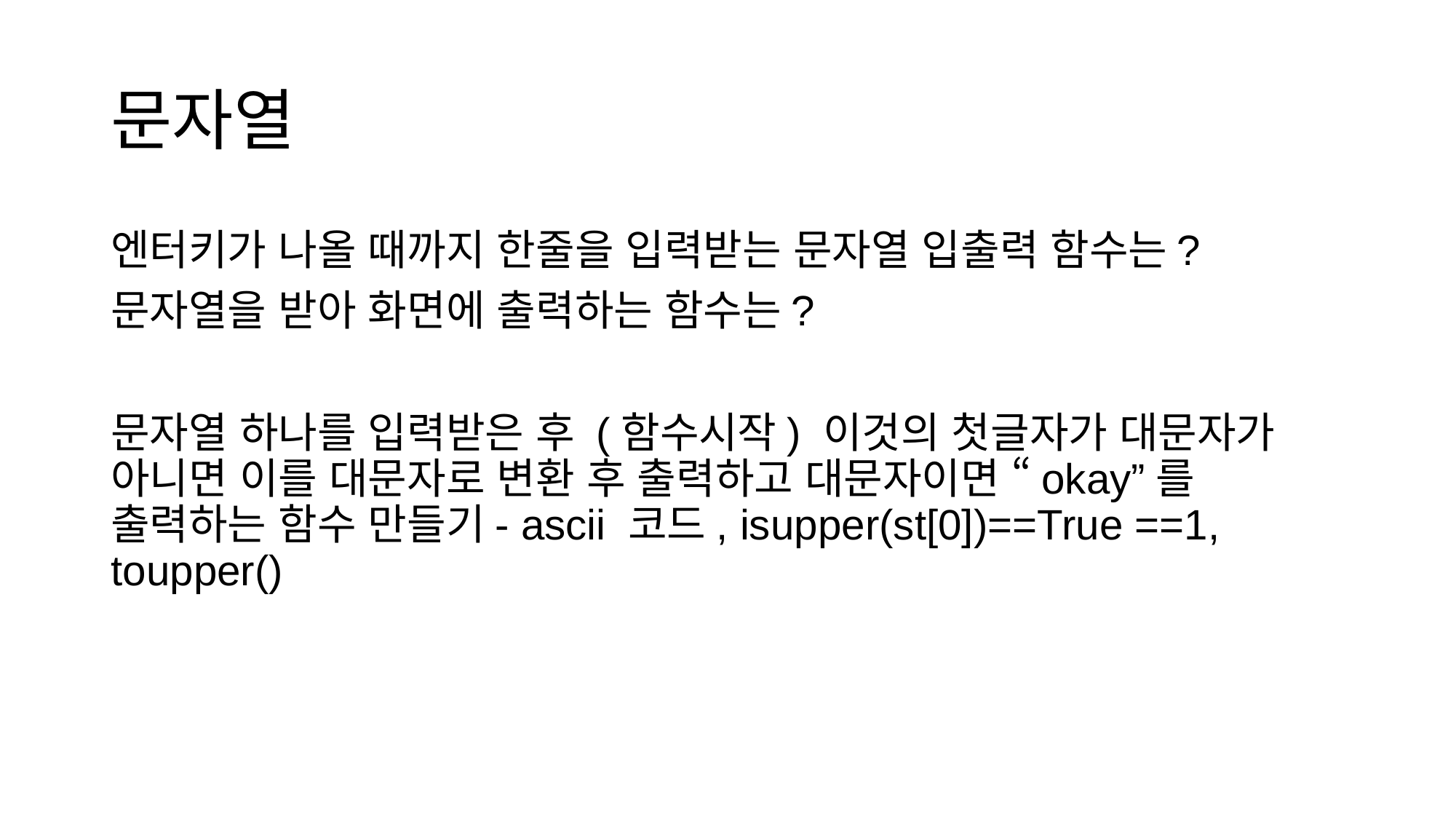

# 문자열
엔터키가 나올 때까지 한줄을 입력받는 문자열 입출력 함수는?
문자열을 받아 화면에 출력하는 함수는?

문자열 하나를 입력받은 후 (함수시작) 이것의 첫글자가 대문자가 아니면 이를 대문자로 변환 후 출력하고 대문자이면 “okay”를 출력하는 함수 만들기- ascii 코드, isupper(st[0])==True ==1, toupper()